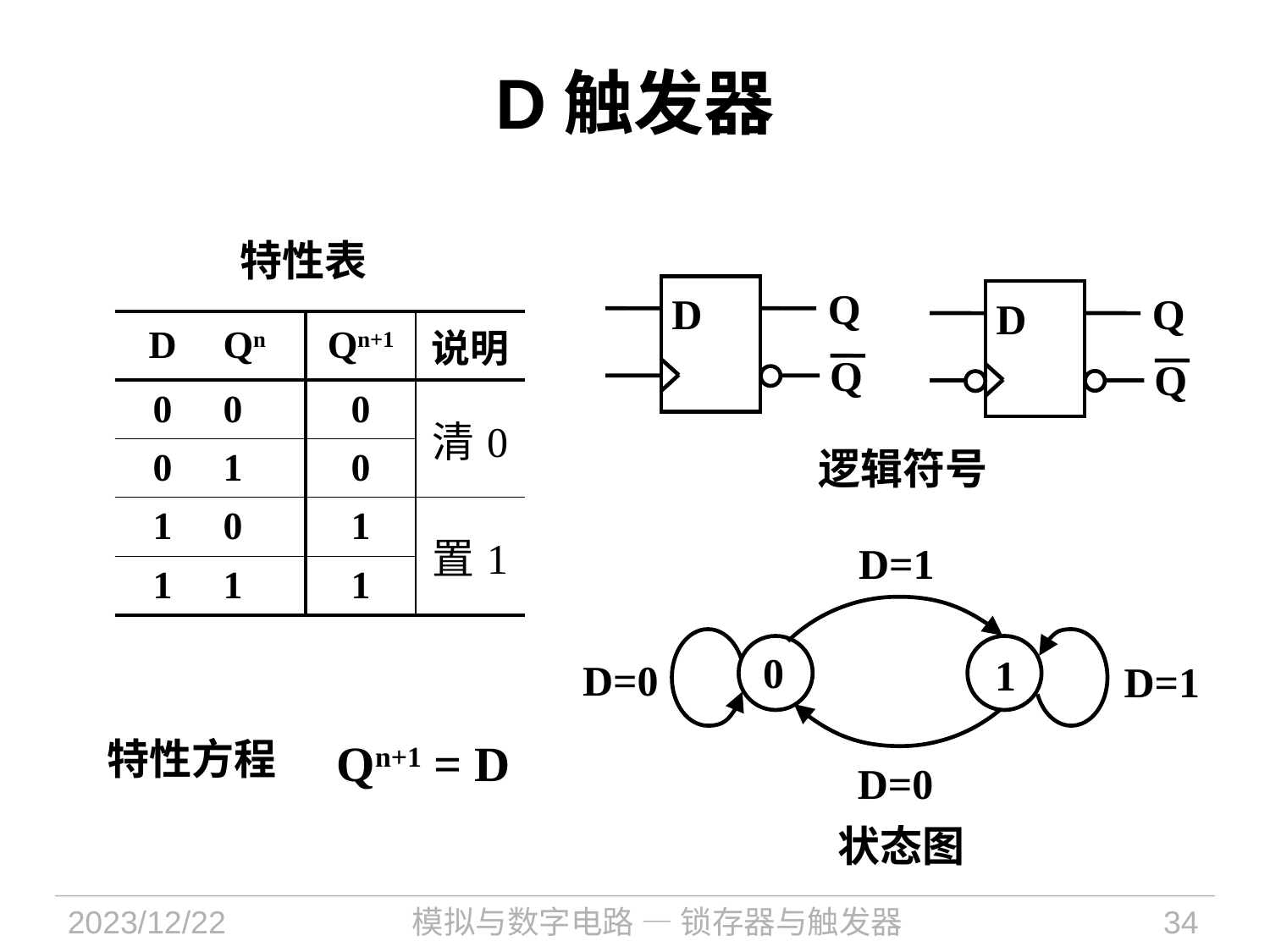

# D触发器
特性表

Q
D

Q

Q
D

Q

| D | Qn | Qn+1 | 说明 |
| --- | --- | --- | --- |
| 0 | 0 | 0 | 清0 |
| 0 | 1 | 0 |  |
| 1 | 0 | 1 | 置1 |
| 1 | 1 | 1 |  |
逻辑符号
D=1

0
1
D=0
D=1
特性方程
Qn+1 = D
D=0
状态图
2023/12/22
模拟与数字电路 — 锁存器与触发器
34